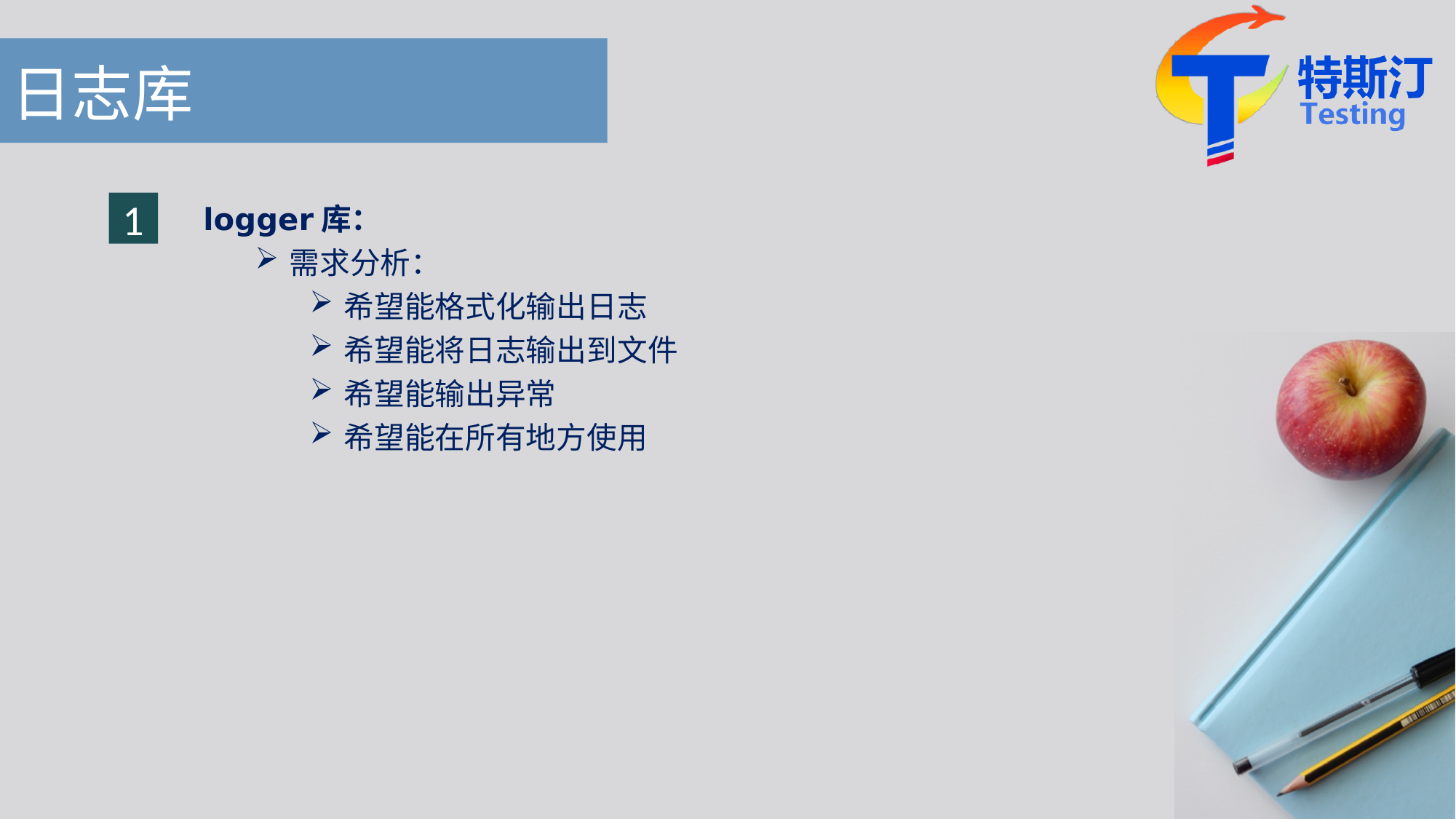

# 日志库
logger库：
需求分析：
希望能格式化输出日志
希望能将日志输出到文件
希望能输出异常
希望能在所有地方使用
1